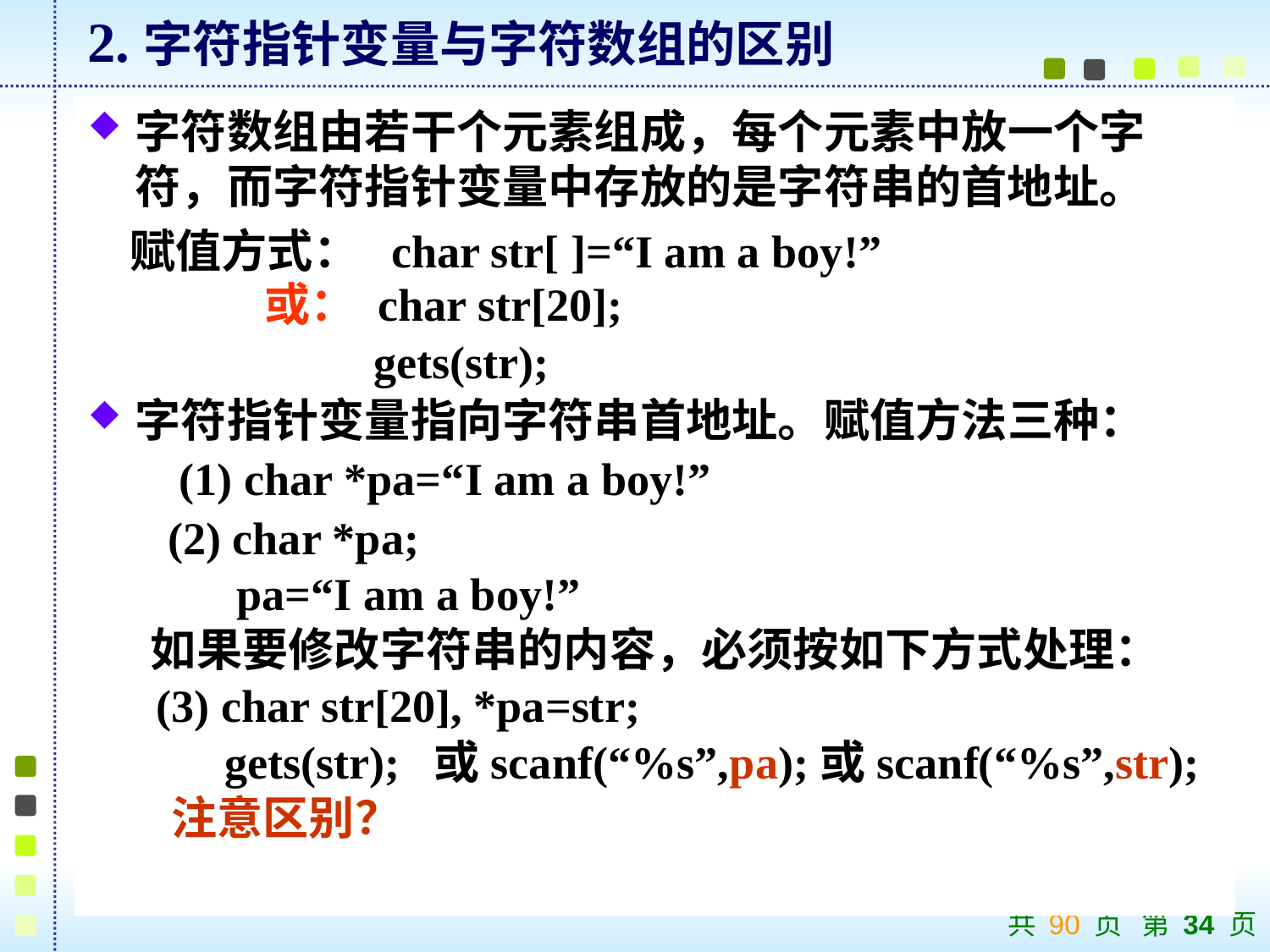

2.字符指针变量与字符数组的区别
字符数组由若干个元素组成，每个元素中放一个字符，而字符指针变量中存放的是字符串的首地址。
   赋值方式：  char str[ ]=“I am a boy!”
                或： char str[20];
                         gets(str);
字符指针变量指向字符串首地址。赋值方法三种：
        (1) char *pa=“I am a boy!”
       (2) char *pa;
             pa=“I am a boy!”
     如果要修改字符串的内容，必须按如下方式处理：
      (3) char str[20], *pa=str;
            gets(str);  或scanf(“%s”,pa);或scanf(“%s”,str);
       注意区别？
共 90 页   第 34 页